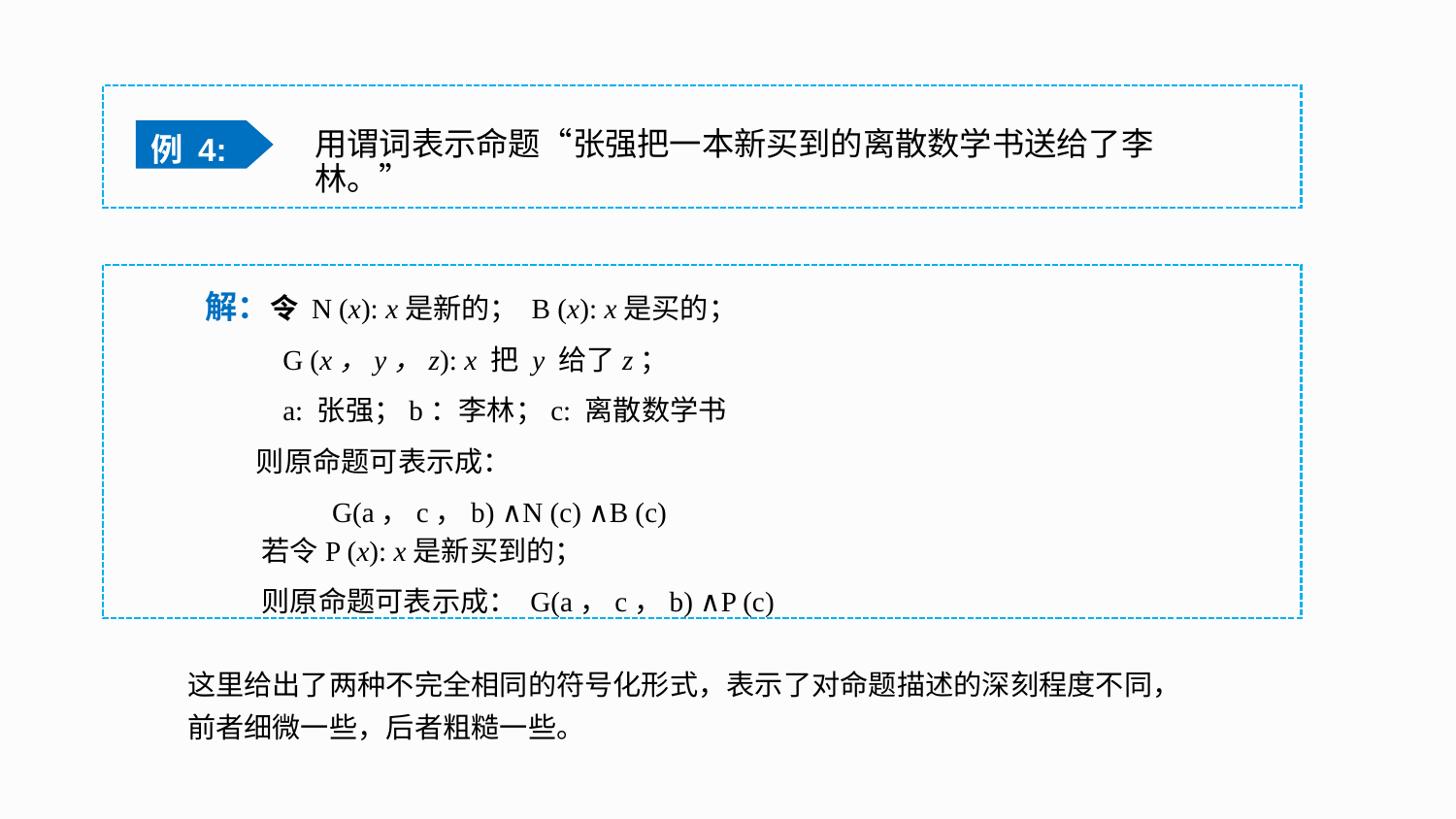

例 4:
用谓词表示命题“张强把一本新买到的离散数学书送给了李林。”
解：令 N (x): x是新的； B (x): x是买的；
           G (x，y，z): x 把 y 给了z；
           a: 张强；b：李林；c: 离散数学书
       则原命题可表示成：
                  G(a，c，b) ∧N (c) ∧B (c)

若令P (x): x是新买到的；
则原命题可表示成： G(a，c，b) ∧P (c)
这里给出了两种不完全相同的符号化形式，表示了对命题描述的深刻程度不同，
前者细微一些，后者粗糙一些。